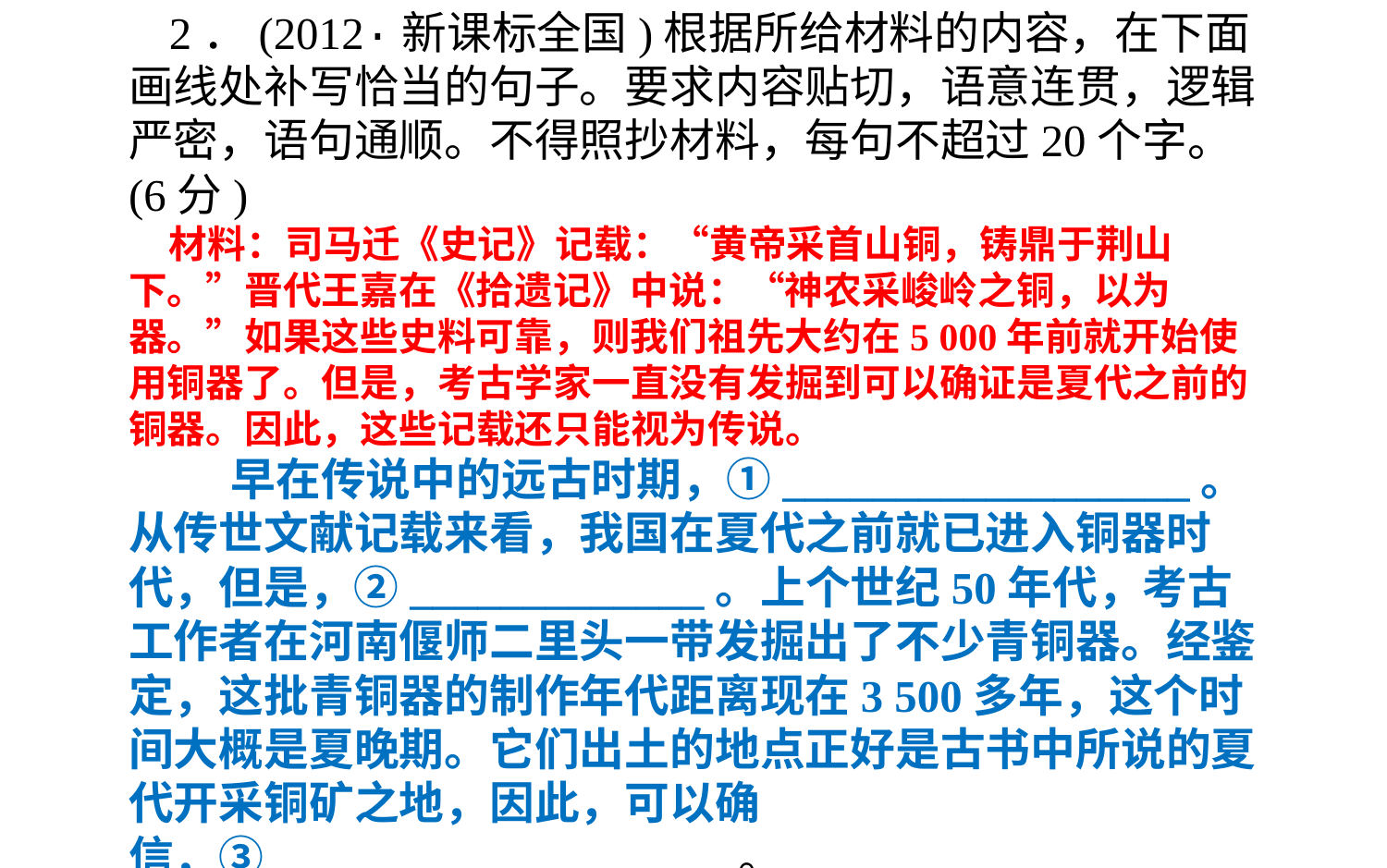

2．(2012·新课标全国)根据所给材料的内容，在下面画线处补写恰当的句子。要求内容贴切，语意连贯，逻辑严密，语句通顺。不得照抄材料，每句不超过20个字。(6分)
材料：司马迁《史记》记载：“黄帝采首山铜，铸鼎于荆山下。”晋代王嘉在《拾遗记》中说：“神农采峻岭之铜，以为器。”如果这些史料可靠，则我们祖先大约在5 000年前就开始使用铜器了。但是，考古学家一直没有发掘到可以确证是夏代之前的铜器。因此，这些记载还只能视为传说。
     早在传说中的远古时期，①__________________。从传世文献记载来看，我国在夏代之前就已进入铜器时代，但是，②_____________。上个世纪50年代，考古工作者在河南偃师二里头一带发掘出了不少青铜器。经鉴定，这批青铜器的制作年代距离现在3 500多年，这个时间大概是夏晚期。它们出土的地点正好是古书中所说的夏代开采铜矿之地，因此，可以确信，③____________________。